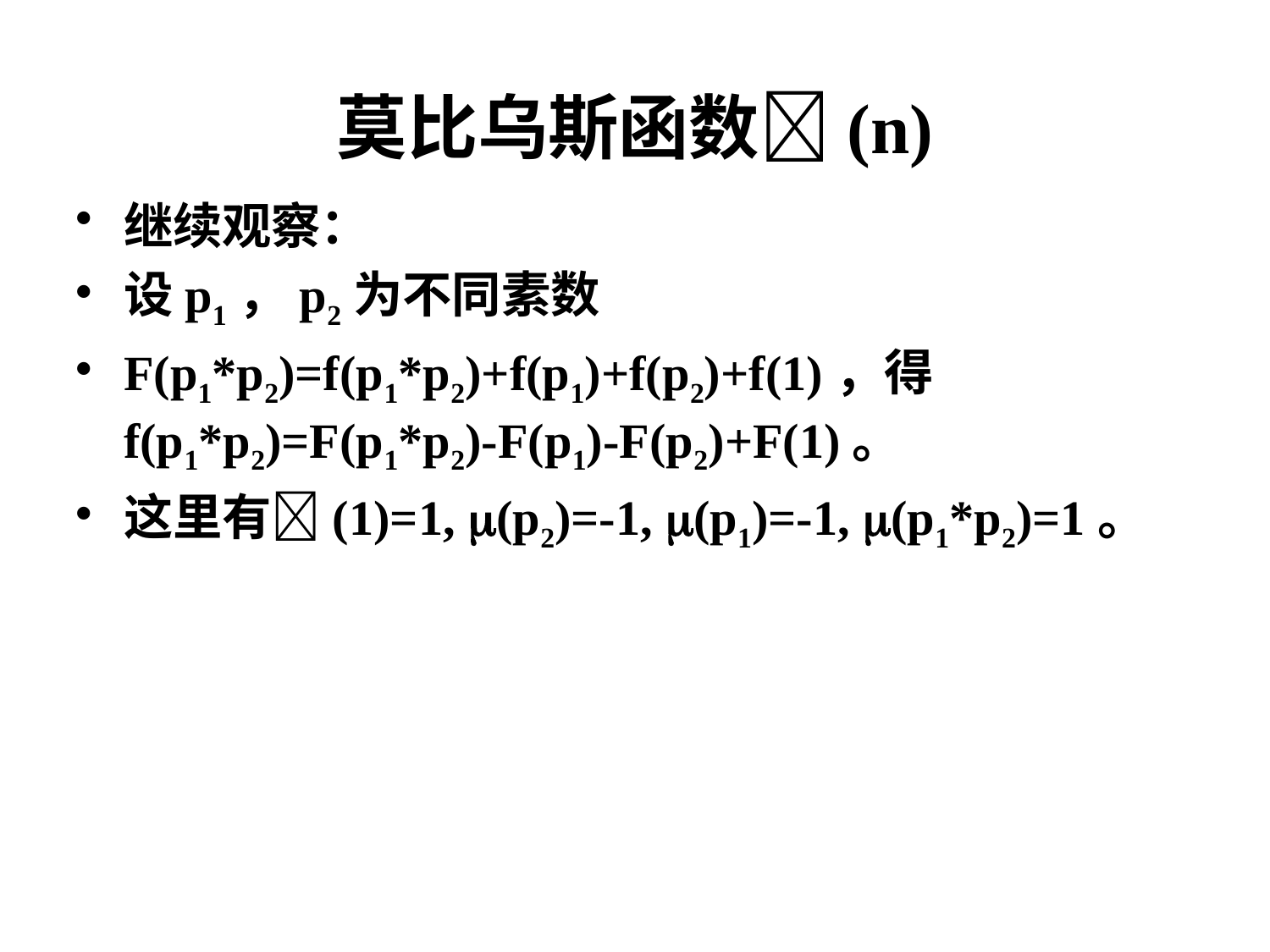

# 莫比乌斯函数μ(n)
继续观察：
设p1，p2为不同素数
F(p1*p2)=f(p1*p2)+f(p1)+f(p2)+f(1)，得f(p1*p2)=F(p1*p2)-F(p1)-F(p2)+F(1)。
这里有μ(1)=1, μ(p2)=-1, μ(p1)=-1, μ(p1*p2)=1。